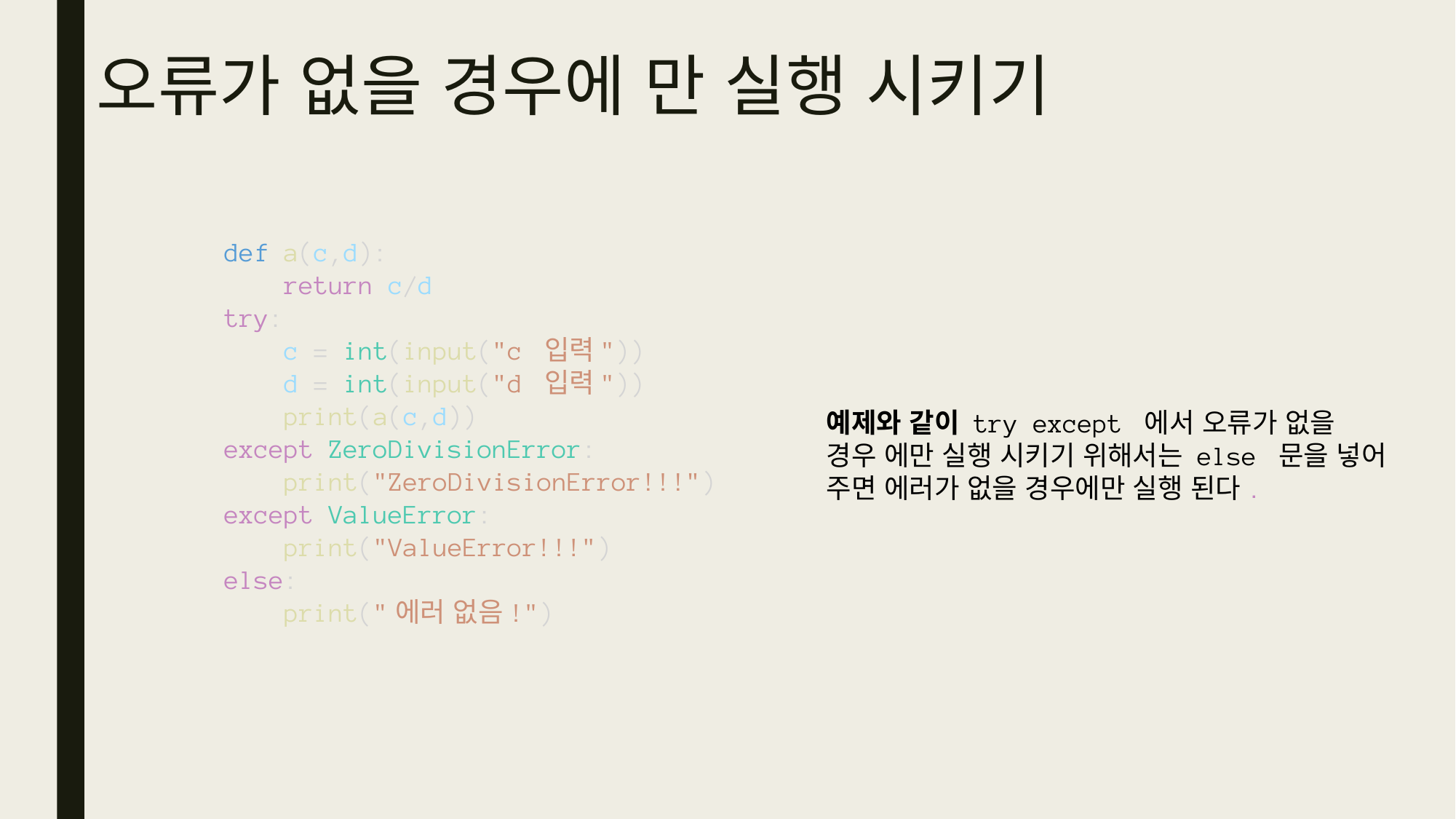

# 오류가 없을 경우에 만 실행 시키기
def a(c,d):
    return c/d
try:
    c = int(input("c 입력"))
    d = int(input("d 입력"))
    print(a(c,d))
except ZeroDivisionError:
    print("ZeroDivisionError!!!")
except ValueError:
    print("ValueError!!!")
else:
    print("에러 없음!")
예제와 같이 try except 에서 오류가 없을 경우 에만 실행 시키기 위해서는 else 문을 넣어 주면 에러가 없을 경우에만 실행 된다.